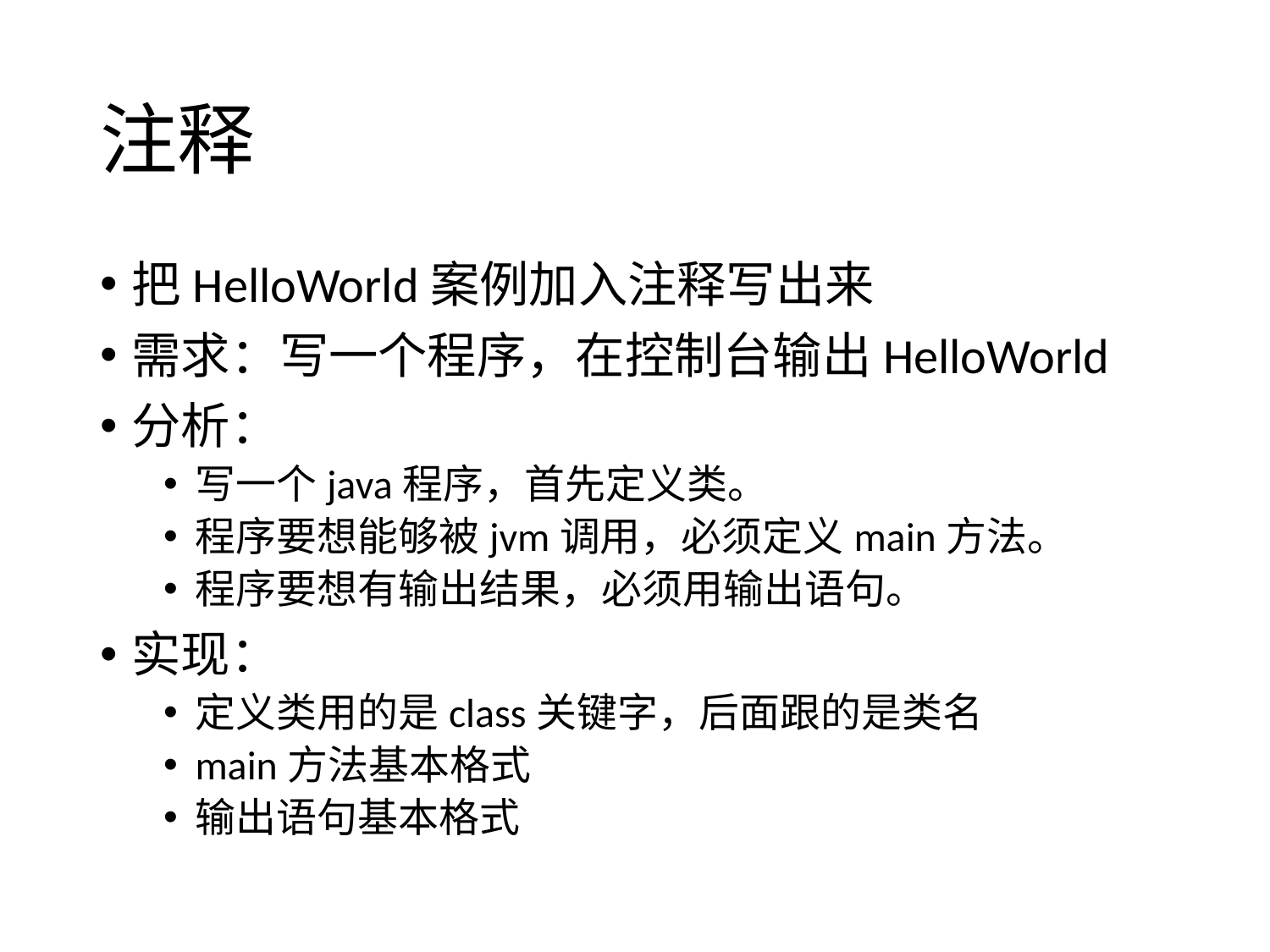

# 注释
把HelloWorld案例加入注释写出来
需求：写一个程序，在控制台输出HelloWorld
分析：
写一个java程序，首先定义类。
程序要想能够被jvm调用，必须定义main方法。
程序要想有输出结果，必须用输出语句。
实现：
定义类用的是class关键字，后面跟的是类名
main方法基本格式
输出语句基本格式